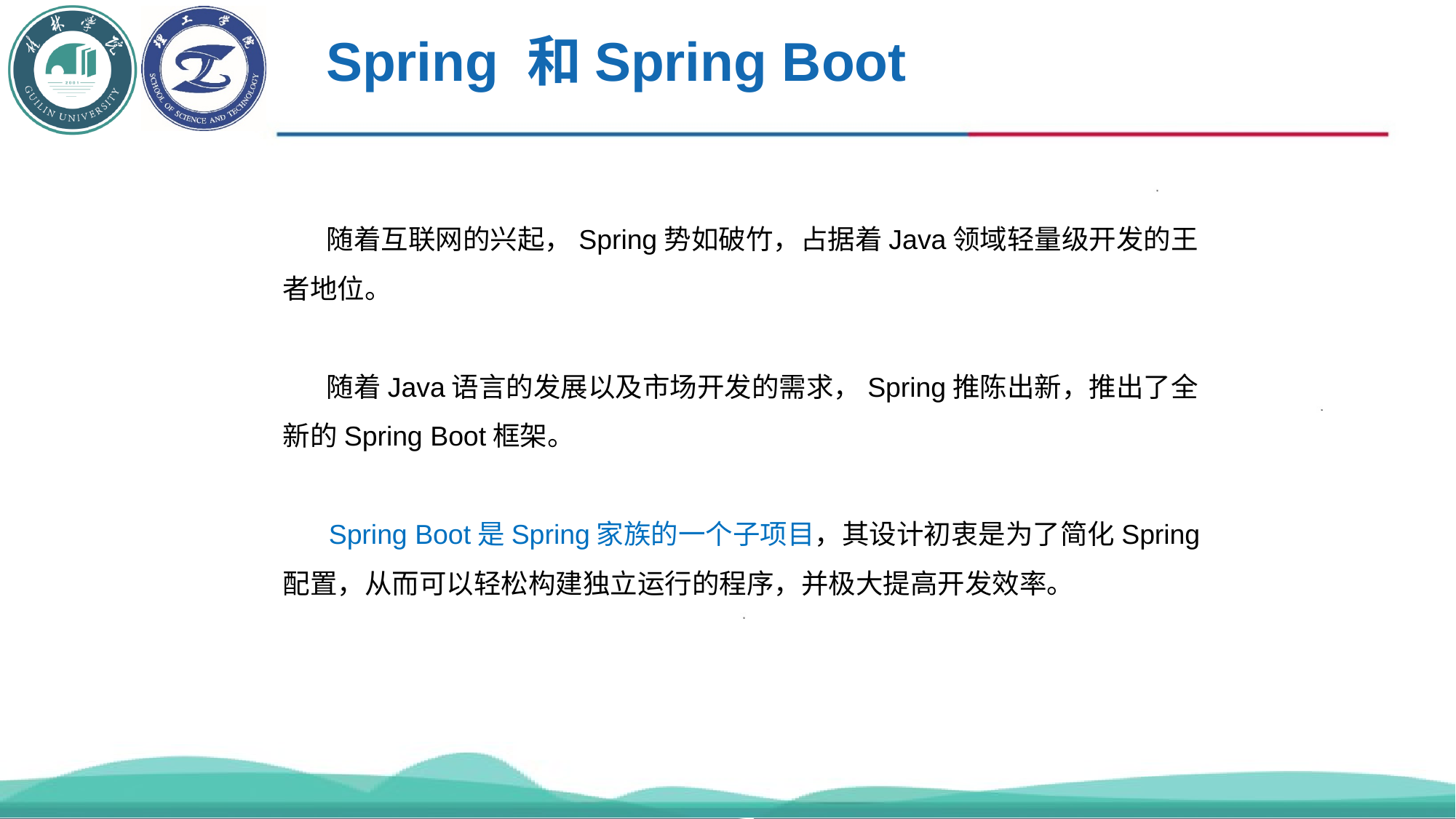

Spring 和Spring Boot
      随着互联网的兴起，Spring势如破竹，占据着Java领域轻量级开发的王者地位。

      随着Java语言的发展以及市场开发的需求，Spring推陈出新，推出了全新的Spring Boot框架。

      Spring Boot是Spring家族的一个子项目，其设计初衷是为了简化Spring配置，从而可以轻松构建独立运行的程序，并极大提高开发效率。